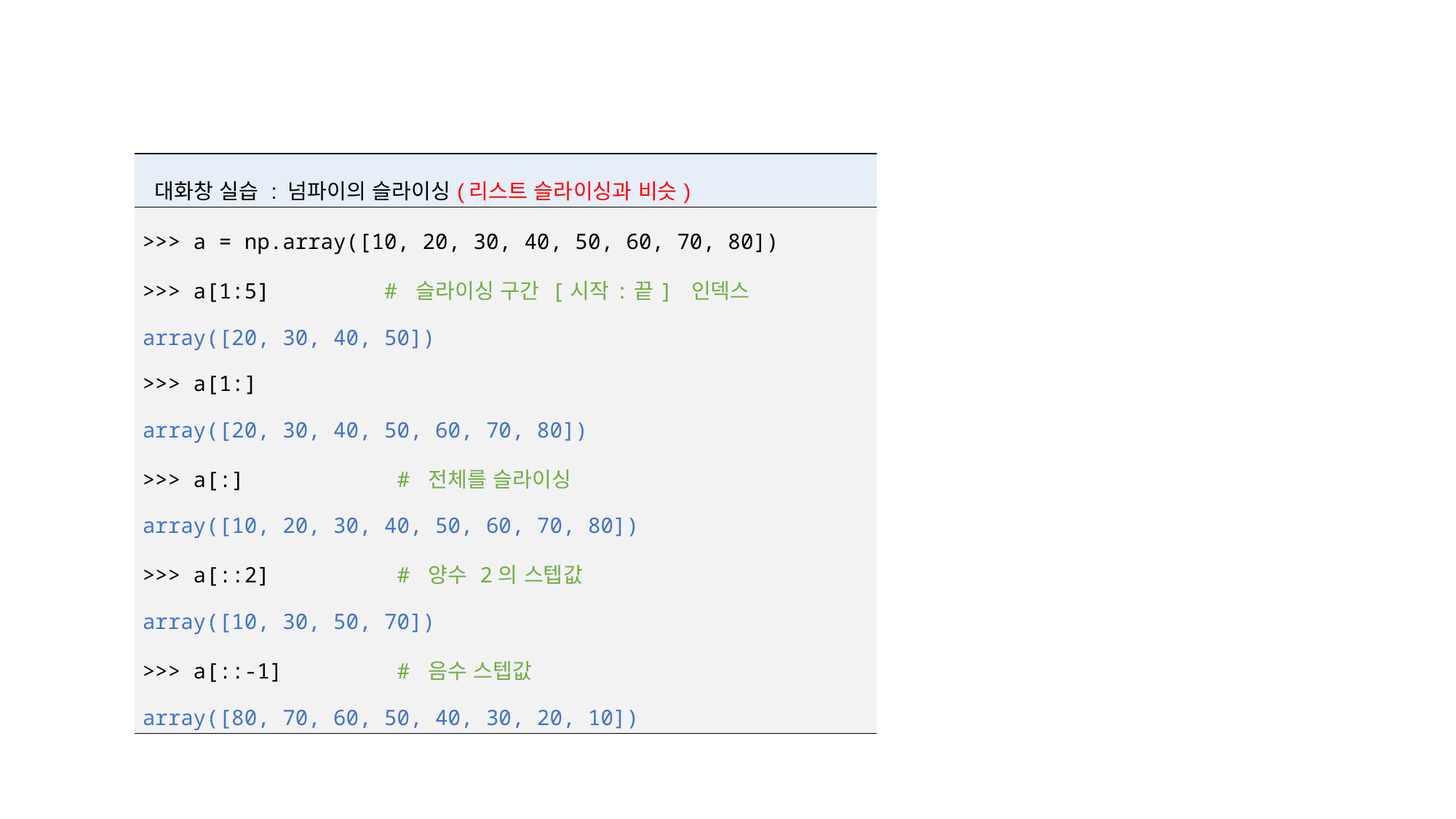

| 대화창 실습 : 넘파이의 슬라이싱(리스트 슬라이싱과 비슷) |
| --- |
| >>> a = np.array([10, 20, 30, 40, 50, 60, 70, 80]) >>> a[1:5] # 슬라이싱 구간 [시작:끝] 인덱스 array([20, 30, 40, 50]) >>> a[1:] array([20, 30, 40, 50, 60, 70, 80]) >>> a[:] # 전체를 슬라이싱 array([10, 20, 30, 40, 50, 60, 70, 80]) >>> a[::2] # 양수 2의 스텝값 array([10, 30, 50, 70]) >>> a[::-1] # 음수 스텝값 array([80, 70, 60, 50, 40, 30, 20, 10]) |